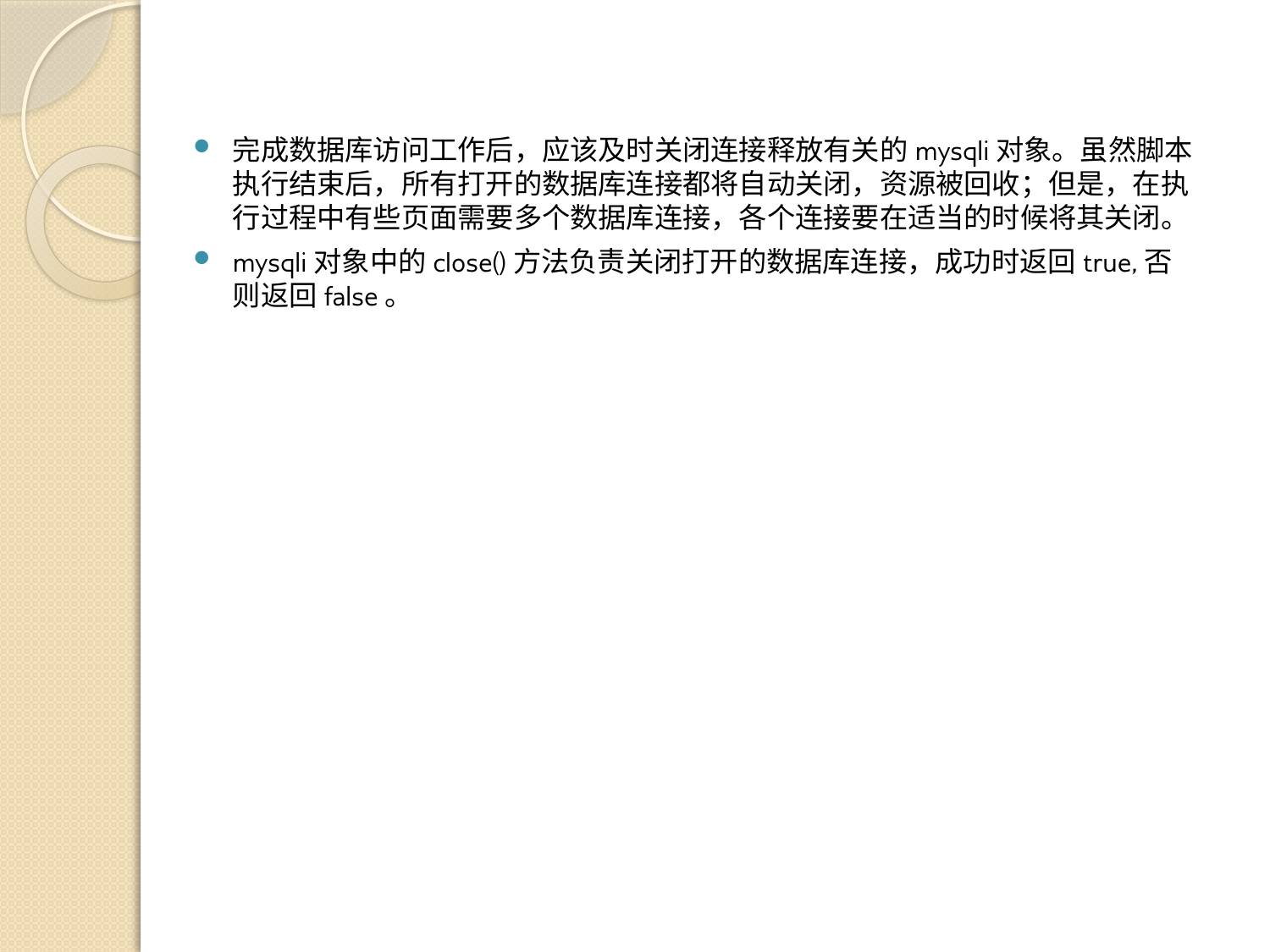

完成数据库访问工作后，应该及时关闭连接释放有关的mysqli对象。虽然脚本执行结束后，所有打开的数据库连接都将自动关闭，资源被回收；但是，在执行过程中有些页面需要多个数据库连接，各个连接要在适当的时候将其关闭。
mysqli对象中的close()方法负责关闭打开的数据库连接，成功时返回true,否则返回false。